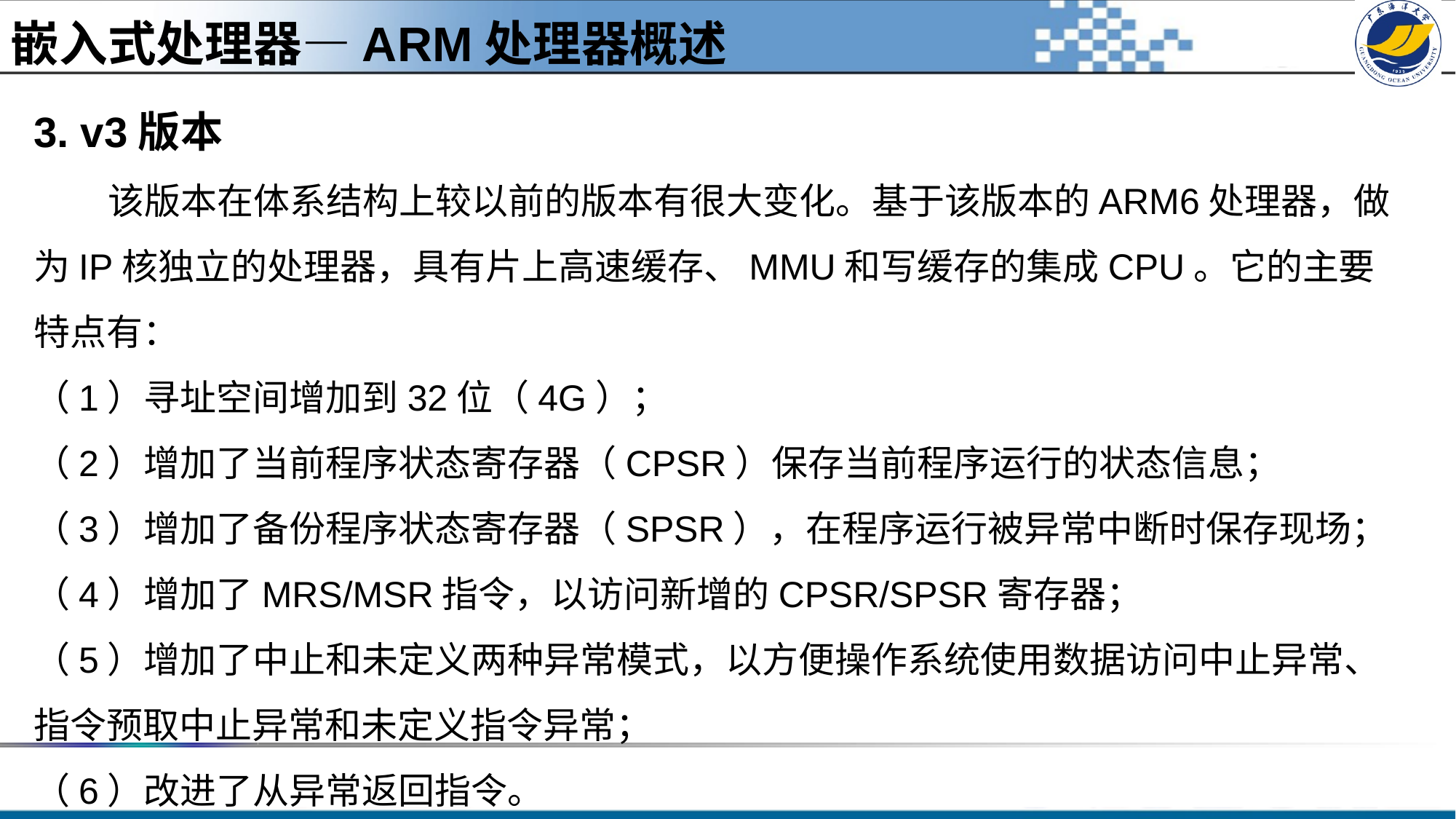

嵌入式处理器—ARM处理器概述
3. v3版本
        该版本在体系结构上较以前的版本有很大变化。基于该版本的ARM6处理器，做为IP核独立的处理器，具有片上高速缓存、MMU和写缓存的集成CPU。它的主要特点有：
（1）寻址空间增加到32位（4G）；
（2）增加了当前程序状态寄存器（CPSR）保存当前程序运行的状态信息；
（3）增加了备份程序状态寄存器（SPSR），在程序运行被异常中断时保存现场；
（4）增加了MRS/MSR指令，以访问新增的CPSR/SPSR寄存器；
（5）增加了中止和未定义两种异常模式，以方便操作系统使用数据访问中止异常、指令预取中止异常和未定义指令异常；
（6）改进了从异常返回指令。
39